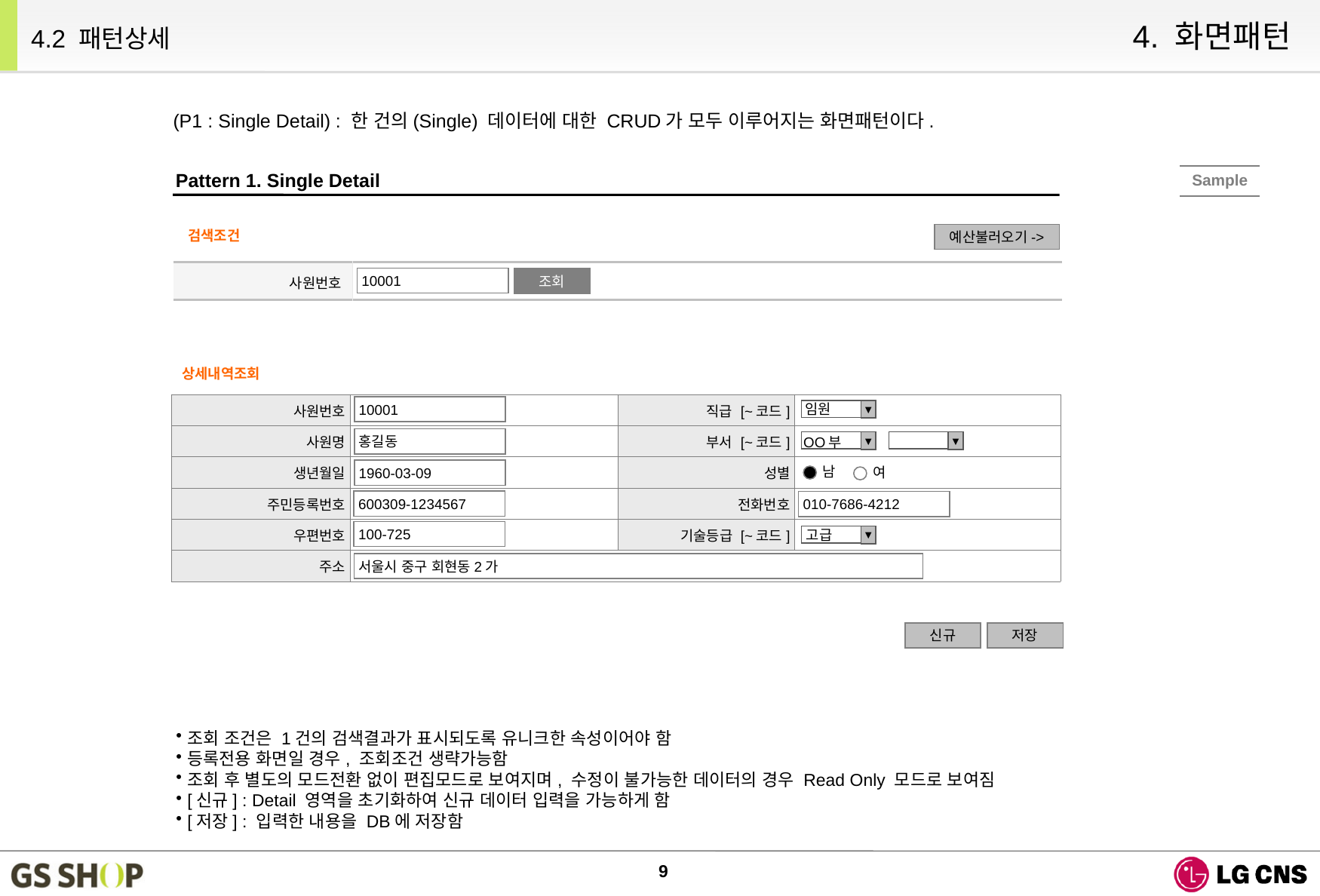

4. 화면패턴
4.2 패턴상세
(P1 : Single Detail) : 한 건의(Single) 데이터에 대한 CRUD가 모두 이루어지는 화면패턴이다.
Pattern 1. Single Detail
| Sample |
| --- |

예산불러오기->
검색조건
| 사원번호 |  |
| --- | --- |
10001
조회
상세내역조회
| 사원번호 |  | 직급 [~코드] |  |
| --- | --- | --- | --- |
| 사원명 |  | 부서 [~코드] |  |
| 생년월일 |  | 성별 |  |
| 주민등록번호 |  | 전화번호 |  |
| 우편번호 |  | 기술등급 [~코드] |  |
| 주소 |  |  |  |
임원
10001

▼
OO부
홍길동

▼

▼
남
여

1960-03-09
600309-1234567
010-7686-4212
고급
100-725

▼
서울시 중구 회현동2가
신규
저장
조회 조건은 1건의 검색결과가 표시되도록 유니크한 속성이어야 함
등록전용 화면일 경우, 조회조건 생략가능함
조회 후 별도의 모드전환 없이 편집모드로 보여지며, 수정이 불가능한 데이터의 경우 Read Only 모드로 보여짐
[신규] : Detail 영역을 초기화하여 신규 데이터 입력을 가능하게 함
[저장] : 입력한 내용을 DB에 저장함